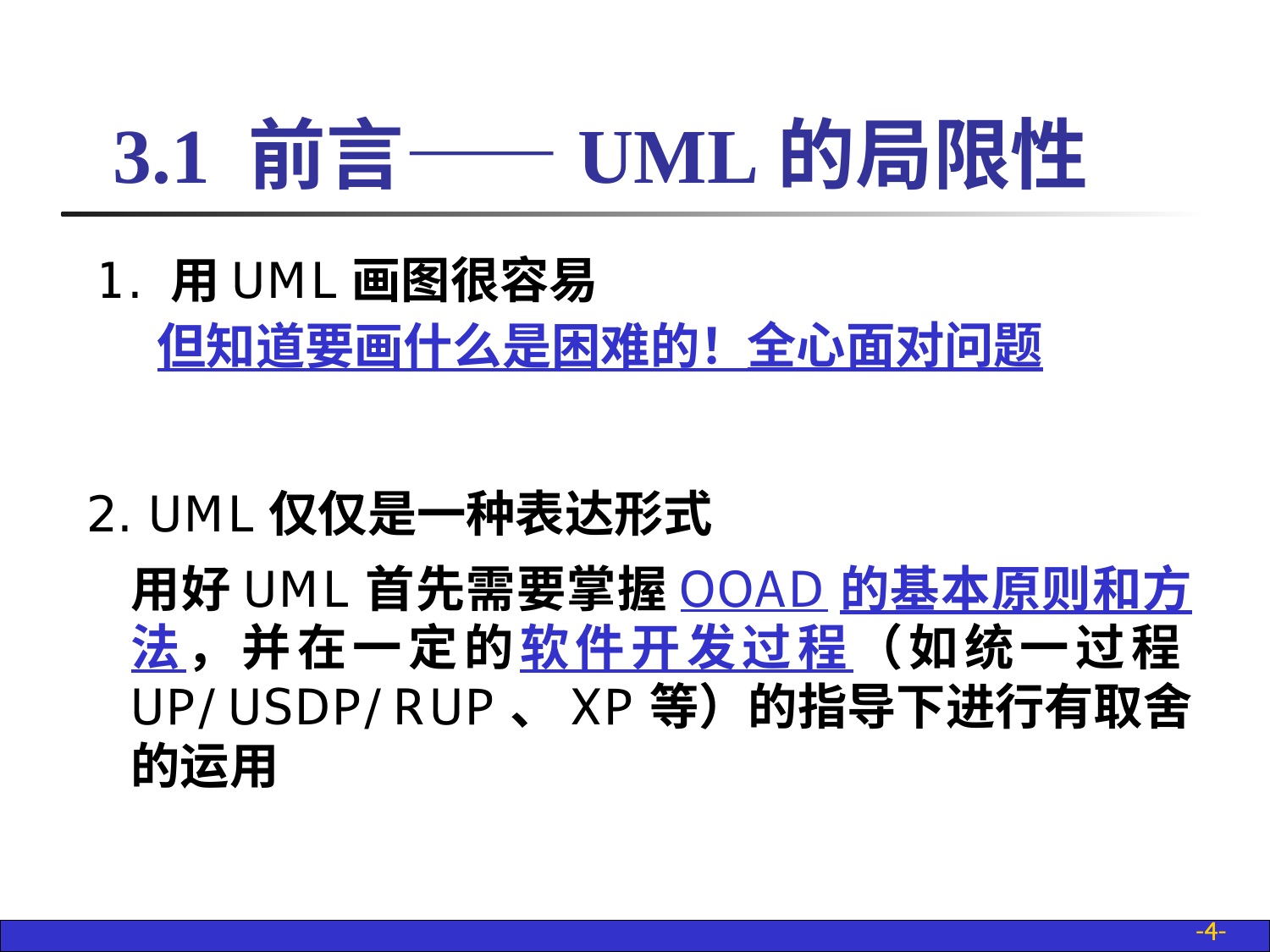

# 3.1 前言——UML的局限性
1. 用UML画图很容易
全心面对问题
但知道要画什么是困难的！
2. UML仅仅是一种表达形式
用好UML首先需要掌握OOAD的基本原则和方法，并在一定的软件开发过程（如统一过程UP/USDP/RUP、XP等）的指导下进行有取舍的运用
-4-